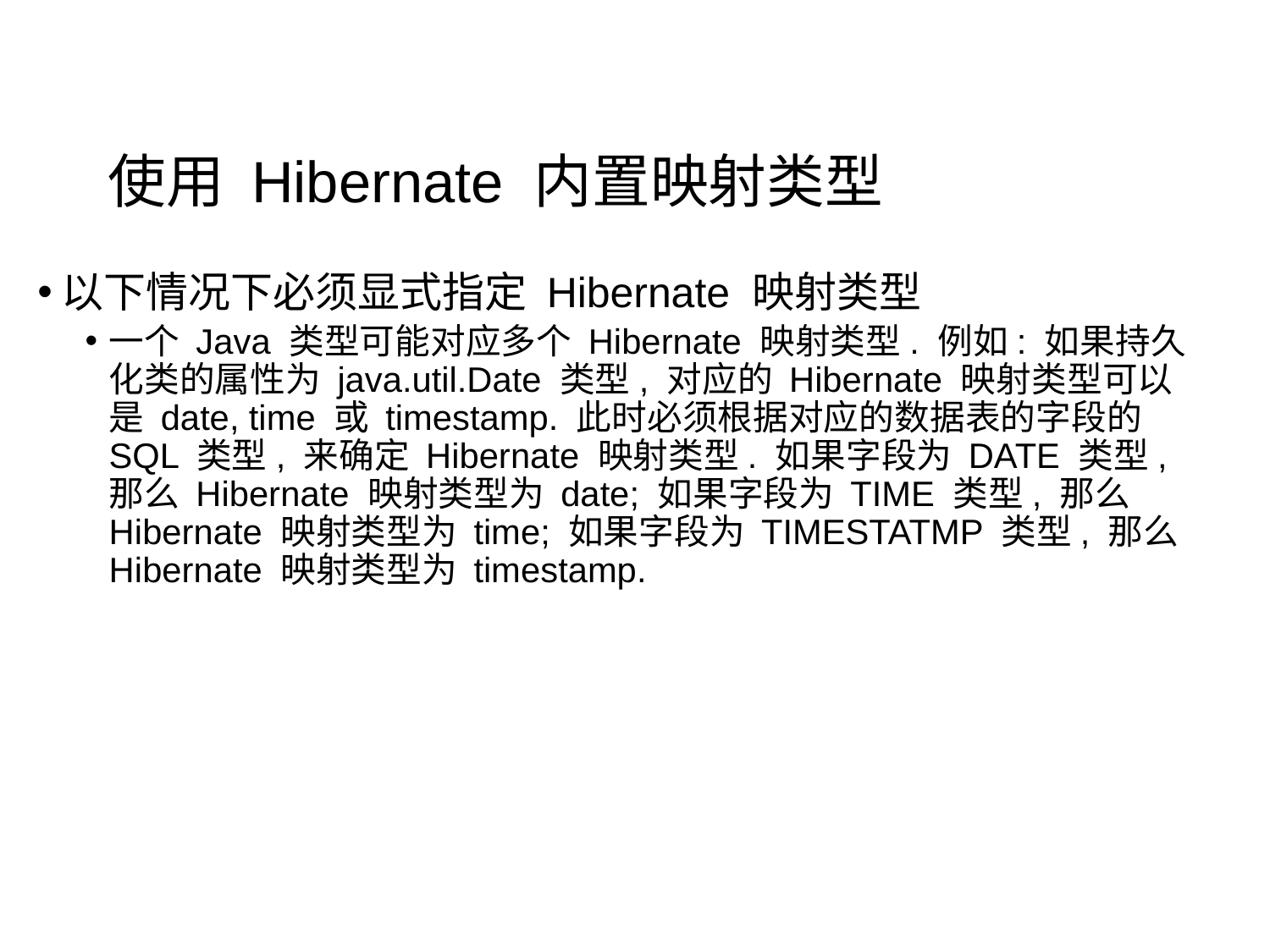

# 使用 Hibernate 内置映射类型
以下情况下必须显式指定 Hibernate 映射类型
一个 Java 类型可能对应多个 Hibernate 映射类型. 例如: 如果持久化类的属性为 java.util.Date 类型, 对应的 Hibernate 映射类型可以是 date, time 或 timestamp. 此时必须根据对应的数据表的字段的 SQL 类型, 来确定 Hibernate 映射类型. 如果字段为 DATE 类型, 那么 Hibernate 映射类型为 date; 如果字段为 TIME 类型, 那么 Hibernate 映射类型为 time; 如果字段为 TIMESTATMP 类型, 那么 Hibernate 映射类型为 timestamp.